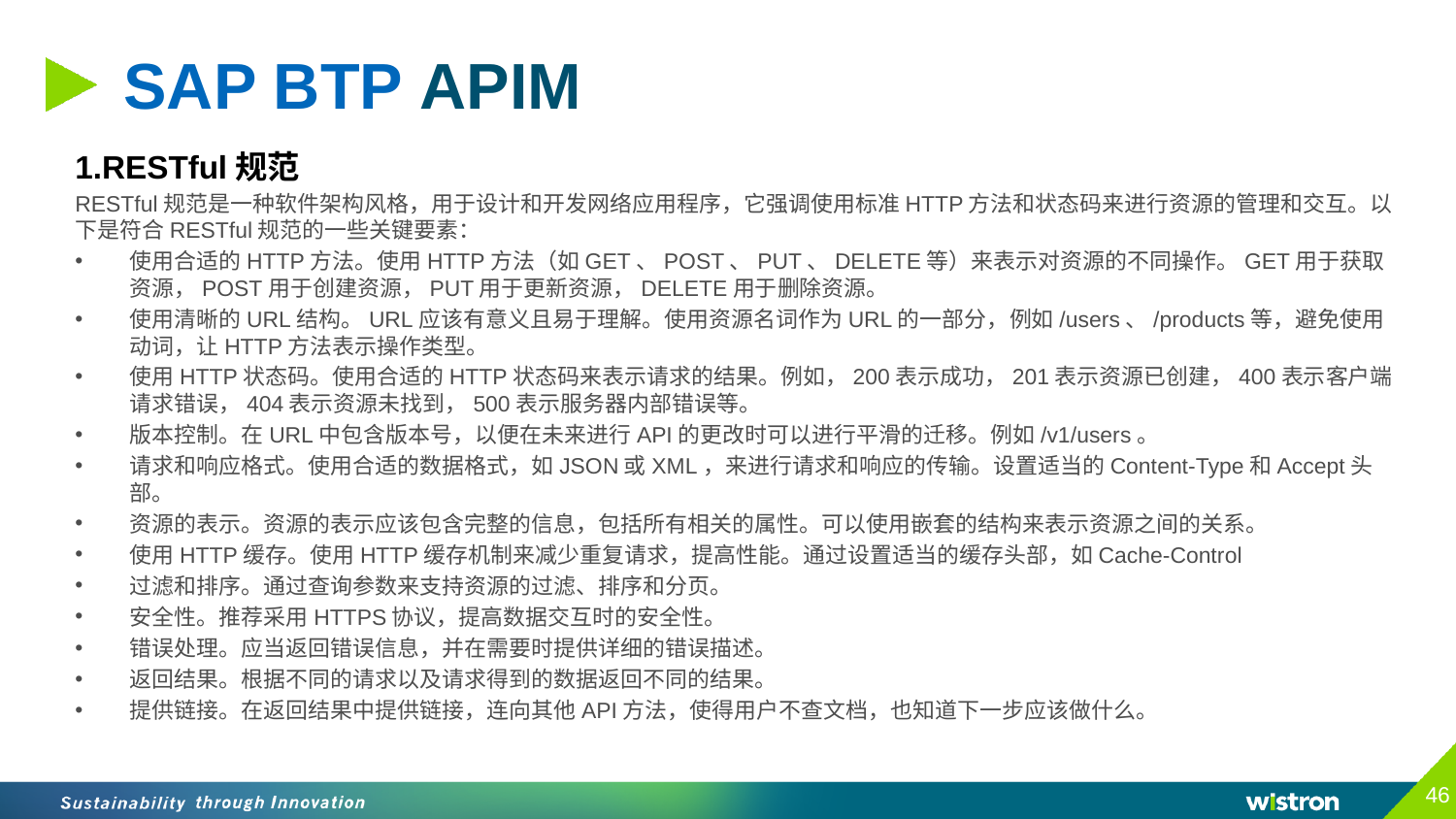

# SAP BTP APIM
1.RESTful规范
RESTful规范是一种软件架构风格，用于设计和开发网络应用程序，它强调使用标准HTTP方法和状态码来进行资源的管理和交互。以下是符合RESTful规范的一些关键要素：
使用合适的HTTP方法。使用HTTP方法（如GET、POST、PUT、DELETE等）来表示对资源的不同操作。GET用于获取资源，POST用于创建资源，PUT用于更新资源，DELETE用于删除资源。
使用清晰的URL结构。URL应该有意义且易于理解。使用资源名词作为URL的一部分，例如/users、/products等，避免使用动词，让HTTP方法表示操作类型。
使用HTTP状态码。使用合适的HTTP状态码来表示请求的结果。例如，200表示成功，201表示资源已创建，400表示客户端请求错误，404表示资源未找到，500表示服务器内部错误等。
版本控制。在URL中包含版本号，以便在未来进行API的更改时可以进行平滑的迁移。例如/v1/users。
请求和响应格式。使用合适的数据格式，如JSON或XML，来进行请求和响应的传输。设置适当的Content-Type和Accept头部。
资源的表示。资源的表示应该包含完整的信息，包括所有相关的属性。可以使用嵌套的结构来表示资源之间的关系。
使用HTTP缓存。使用HTTP缓存机制来减少重复请求，提高性能。通过设置适当的缓存头部，如Cache-Control
过滤和排序。通过查询参数来支持资源的过滤、排序和分页。
安全性。推荐采用HTTPS协议，提高数据交互时的安全性。
错误处理。应当返回错误信息，并在需要时提供详细的错误描述。
返回结果。根据不同的请求以及请求得到的数据返回不同的结果。
提供链接。在返回结果中提供链接，连向其他API方法，使得用户不查文档，也知道下一步应该做什么。

46